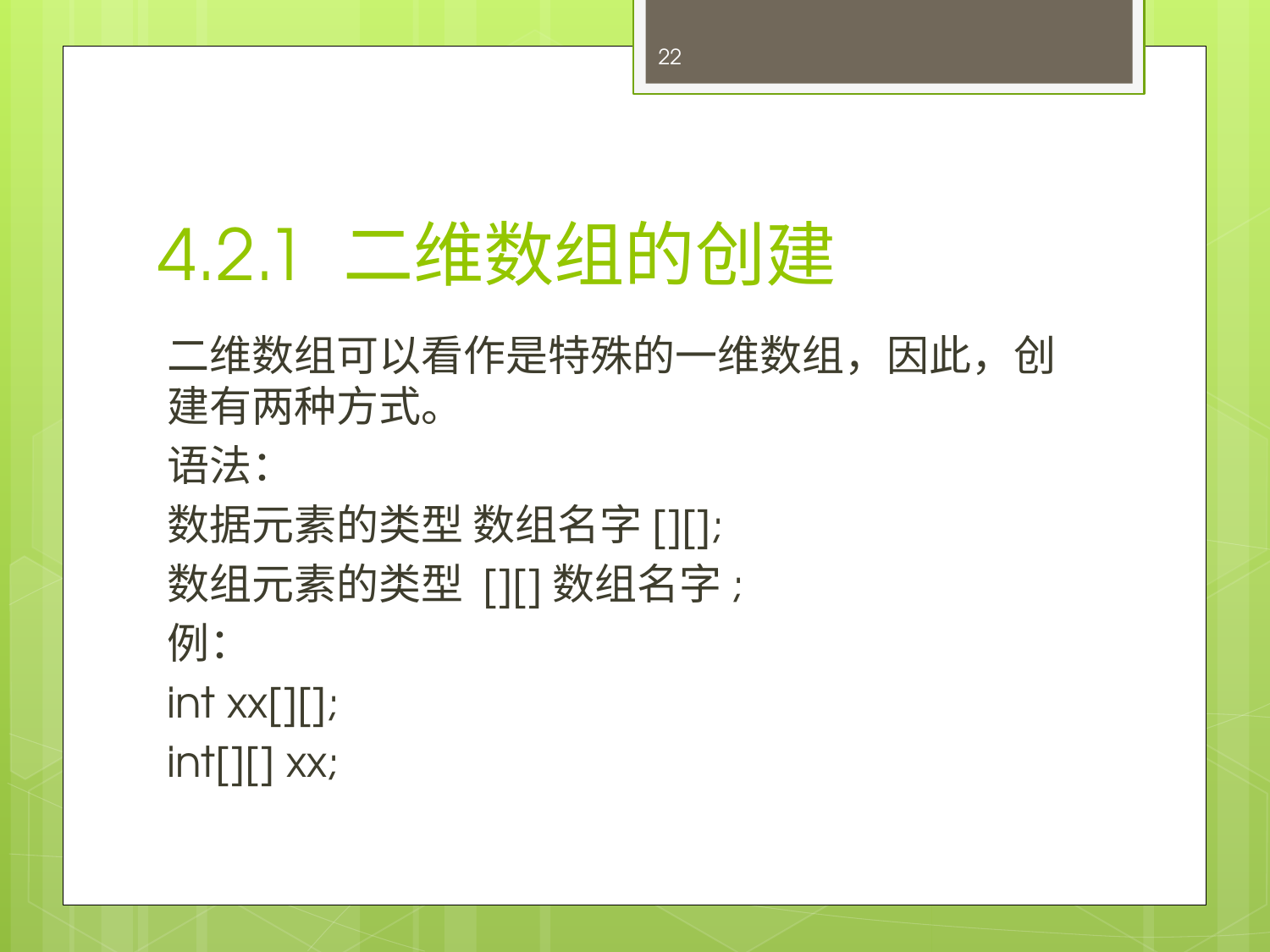

22
# 4.2.1 二维数组的创建
二维数组可以看作是特殊的一维数组，因此，创建有两种方式。
语法：
数据元素的类型 数组名字[][];
数组元素的类型 [][]数组名字;
例：
int xx[][];
int[][] xx;